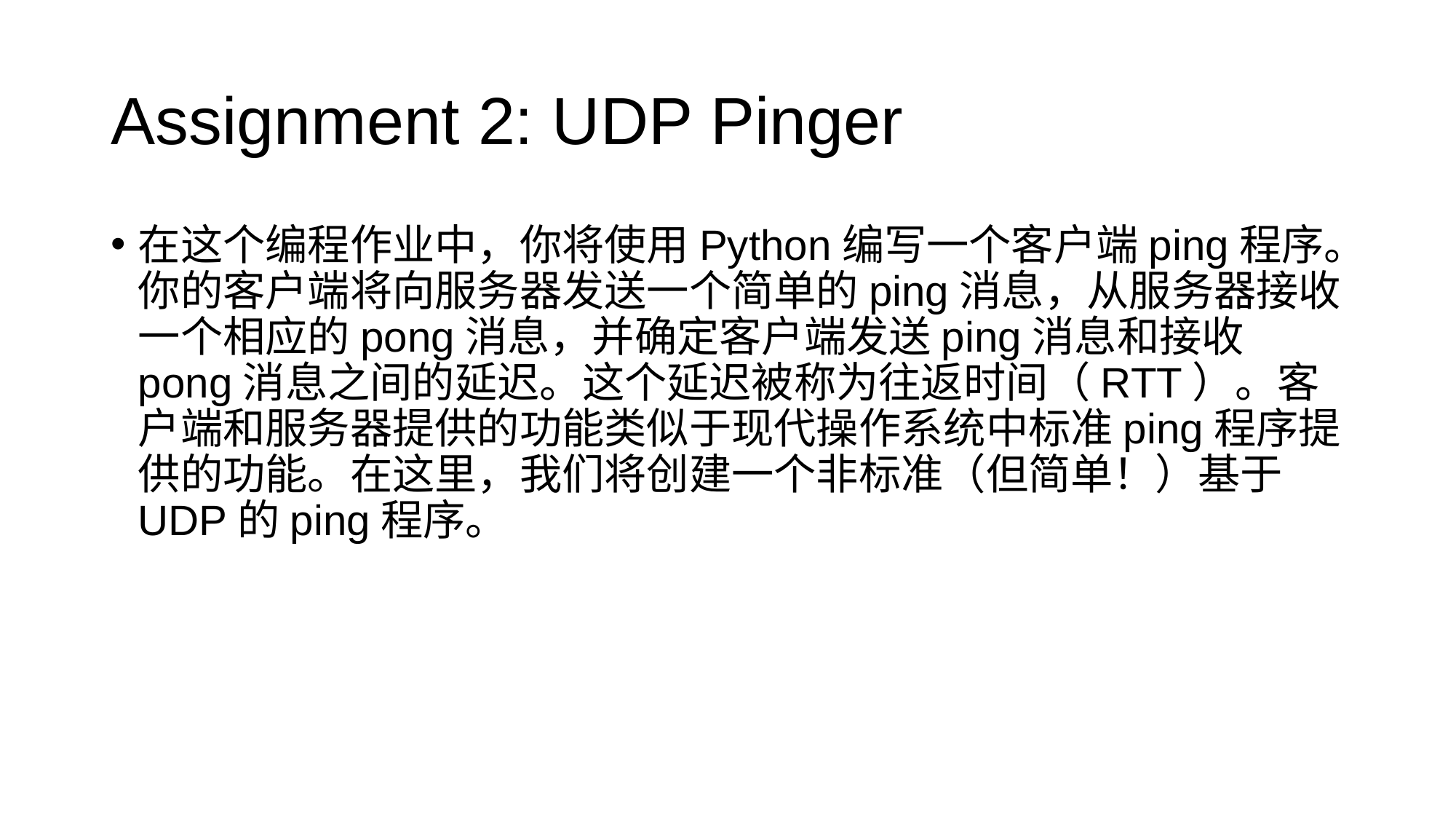

# Assignment 2: UDP Pinger
在这个编程作业中，你将使用Python编写一个客户端ping程序。你的客户端将向服务器发送一个简单的ping消息，从服务器接收一个相应的pong消息，并确定客户端发送ping消息和接收pong消息之间的延迟。这个延迟被称为往返时间（RTT）。客户端和服务器提供的功能类似于现代操作系统中标准ping程序提供的功能。在这里，我们将创建一个非标准（但简单！）基于UDP的ping程序。